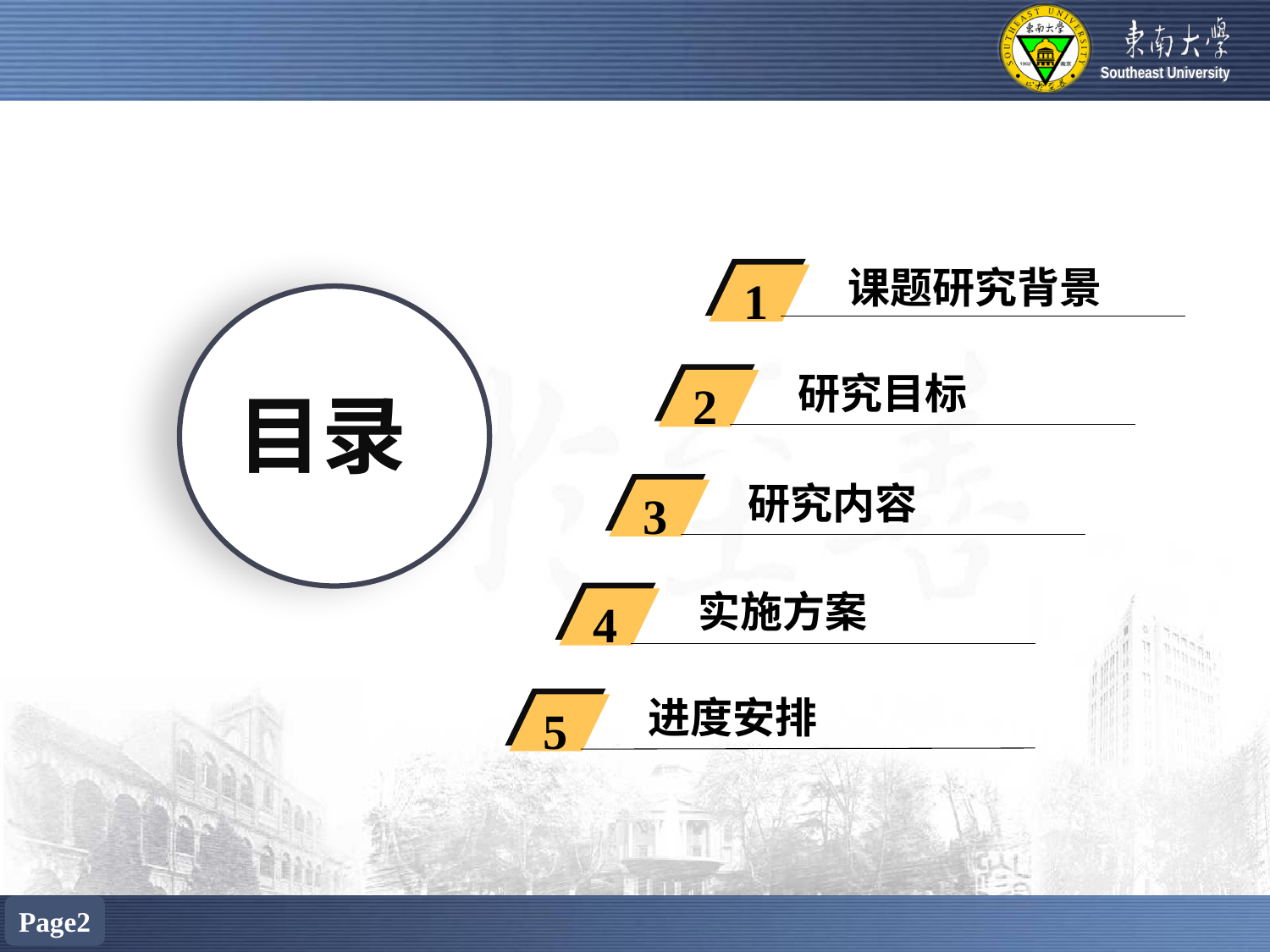

课题研究背景

1

研究目标

2
目录
研究内容

3
实施方案

4
进度安排

5
Page2